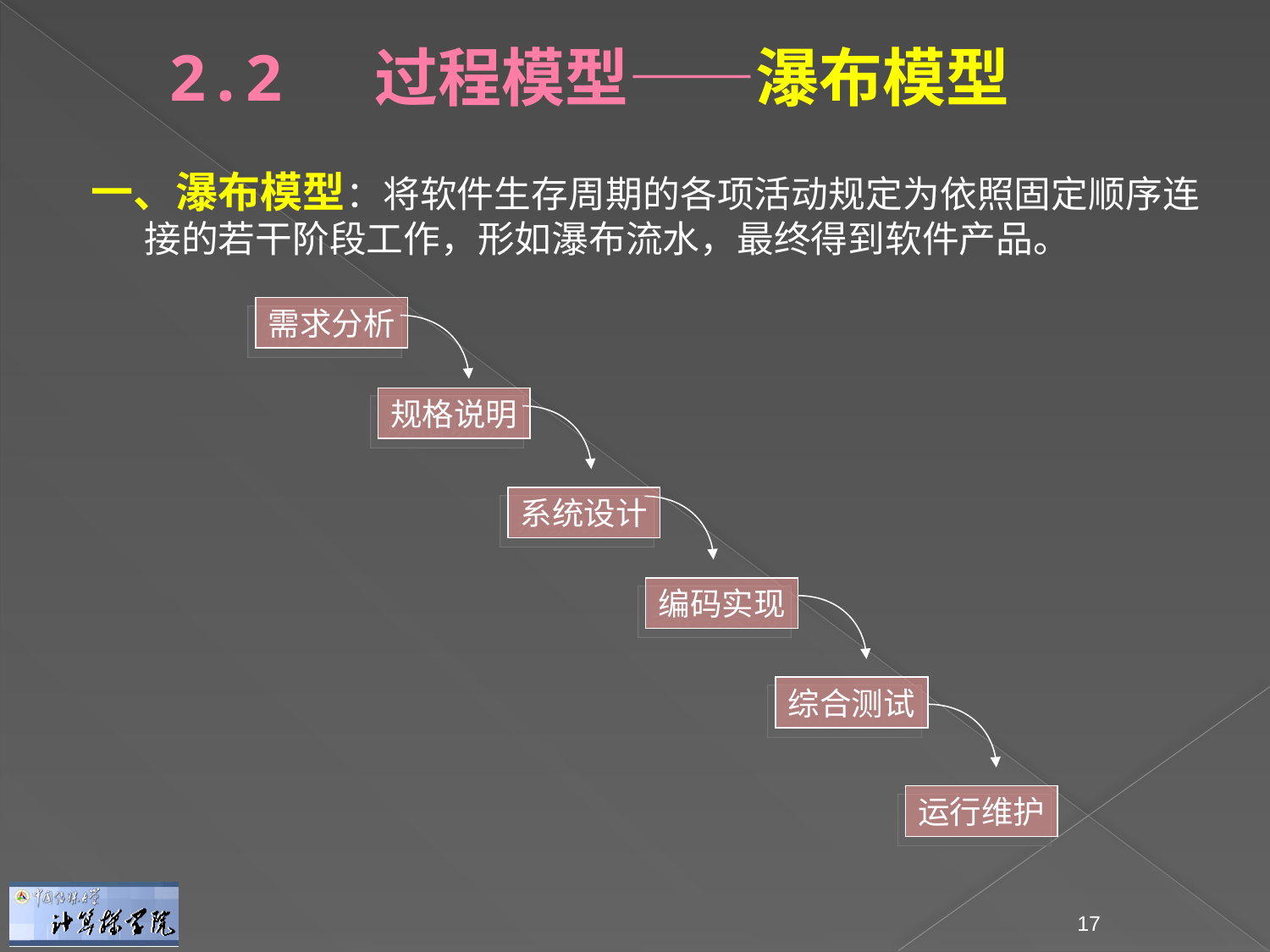

2.2  过程模型——瀑布模型
一、瀑布模型：将软件生存周期的各项活动规定为依照固定顺序连接的若干阶段工作，形如瀑布流水，最终得到软件产品。
需求分析

规格说明

系统设计

编码实现

综合测试

运行维护
17